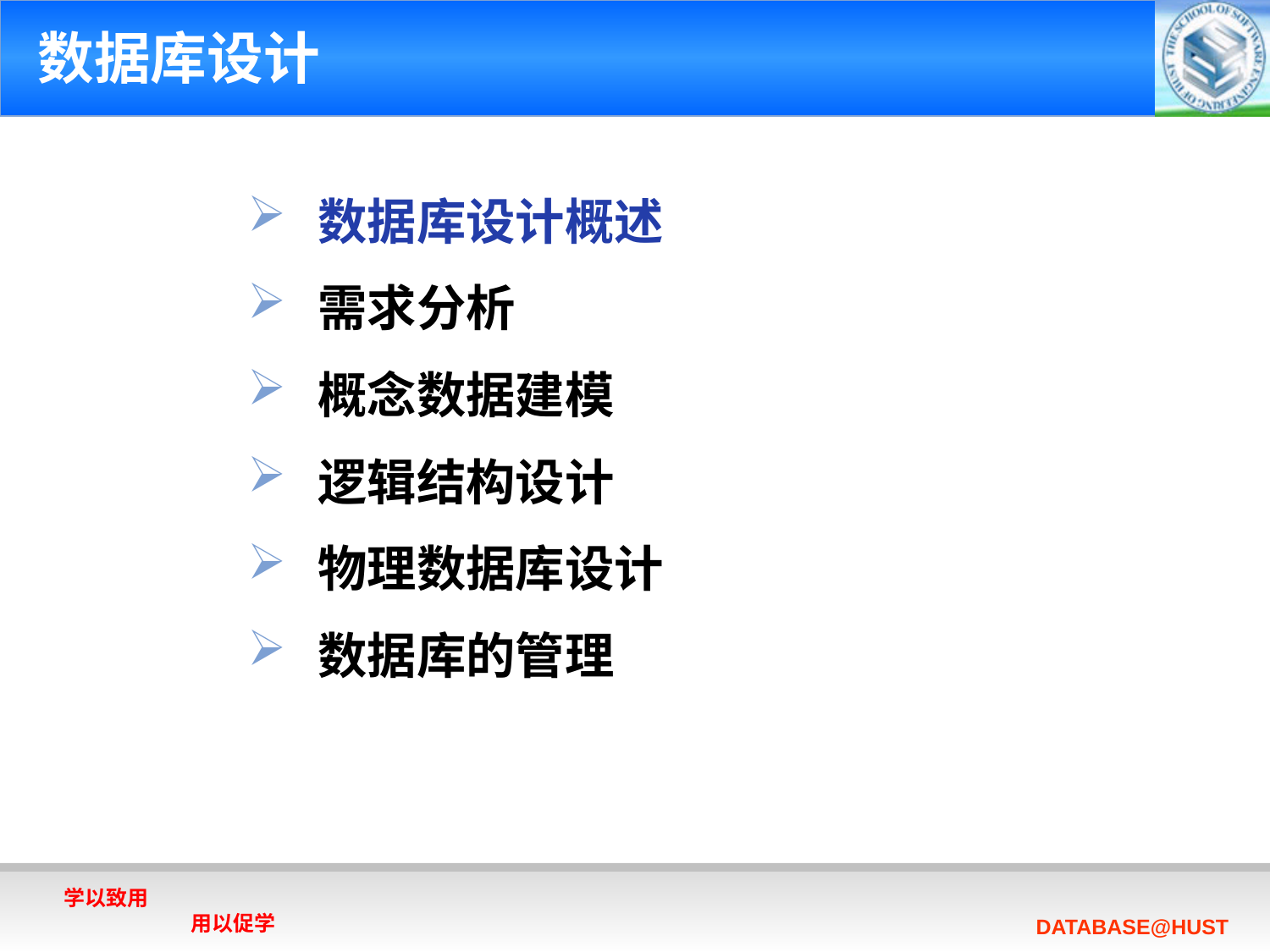

# 数据库设计
 数据库设计概述
 需求分析
 概念数据建模
 逻辑结构设计
 物理数据库设计
 数据库的管理